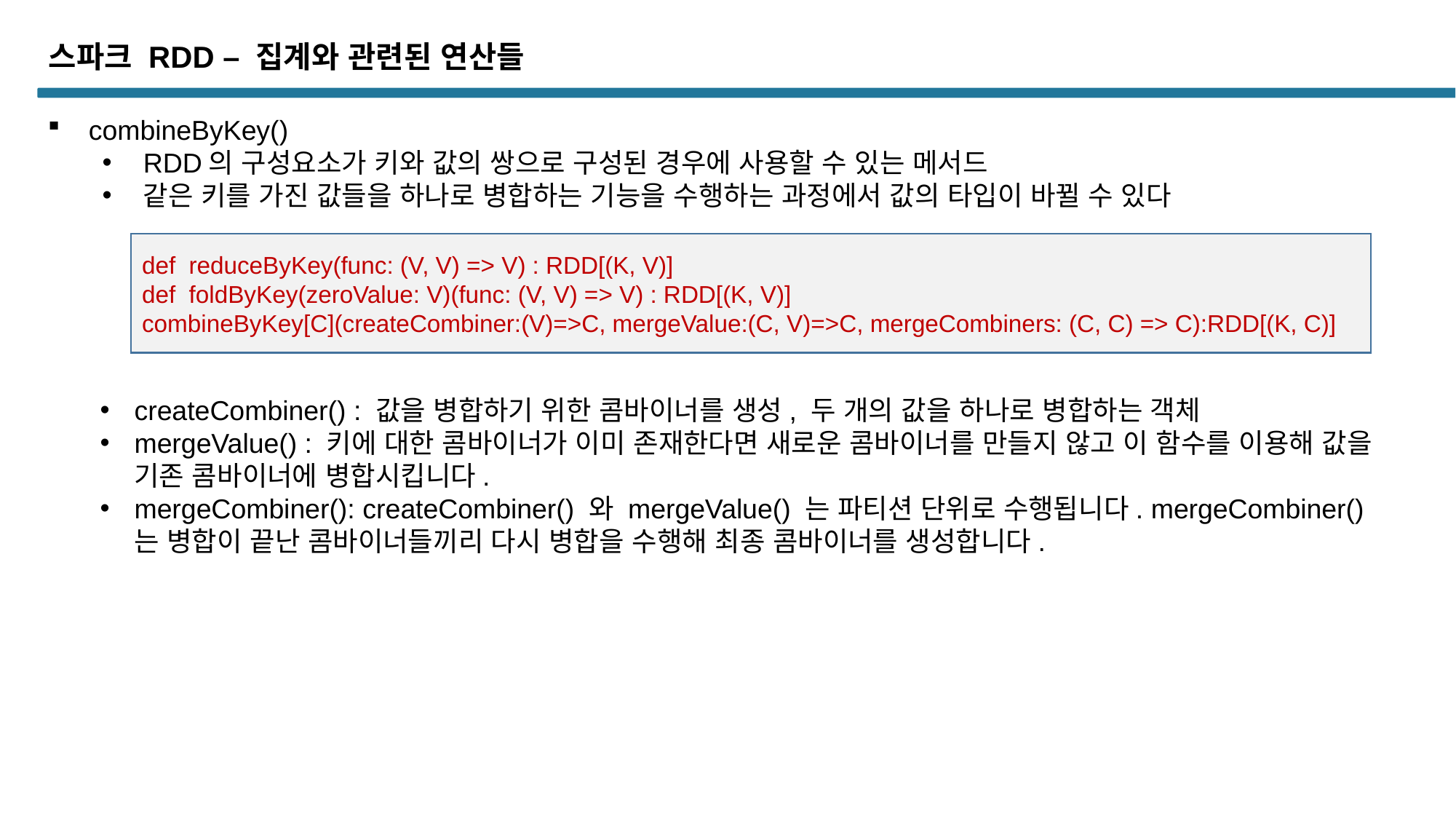

스파크 RDD – 집계와 관련된 연산들
combineByKey()
RDD의 구성요소가 키와 값의 쌍으로 구성된 경우에 사용할 수 있는 메서드
같은 키를 가진 값들을 하나로 병합하는 기능을 수행하는 과정에서 값의 타입이 바뀔 수 있다

def  reduceByKey(func: (V, V) => V) : RDD[(K, V)]
def  foldByKey(zeroValue: V)(func: (V, V) => V) : RDD[(K, V)]
combineByKey[C](createCombiner:(V)=>C, mergeValue:(C, V)=>C, mergeCombiners: (C, C) => C):RDD[(K, C)]
createCombiner() : 값을 병합하기 위한 콤바이너를 생성, 두 개의 값을 하나로 병합하는 객체
mergeValue() : 키에 대한 콤바이너가 이미 존재한다면 새로운 콤바이너를 만들지 않고 이 함수를 이용해 값을 기존 콤바이너에 병합시킵니다.
mergeCombiner(): createCombiner() 와 mergeValue() 는 파티션 단위로 수행됩니다. mergeCombiner()는 병합이 끝난 콤바이너들끼리 다시 병합을 수행해 최종 콤바이너를 생성합니다.